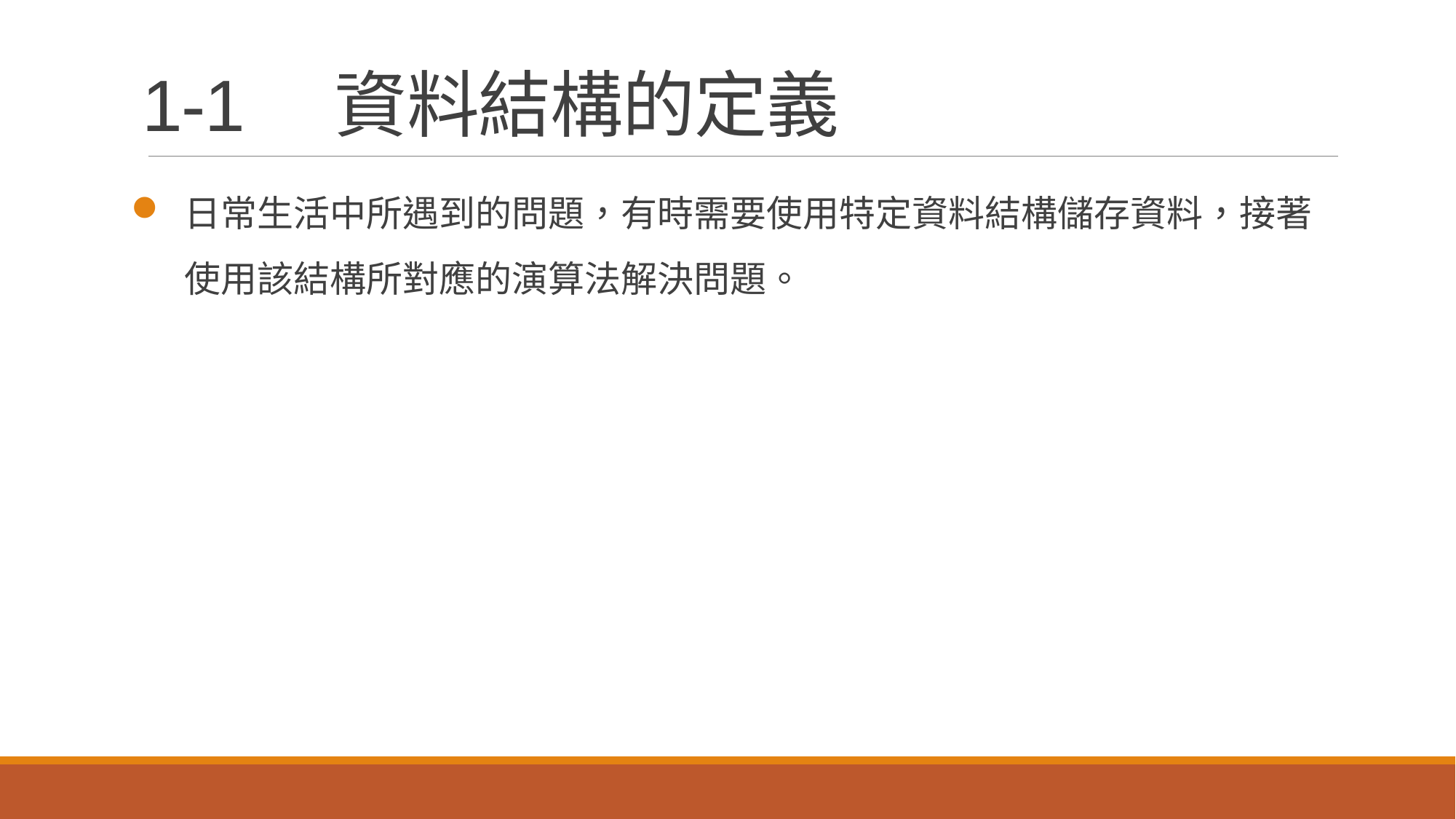

# 1-1　資料結構的定義
日常生活中所遇到的問題，有時需要使用特定資料結構儲存資料，接著使用該結構所對應的演算法解決問題。